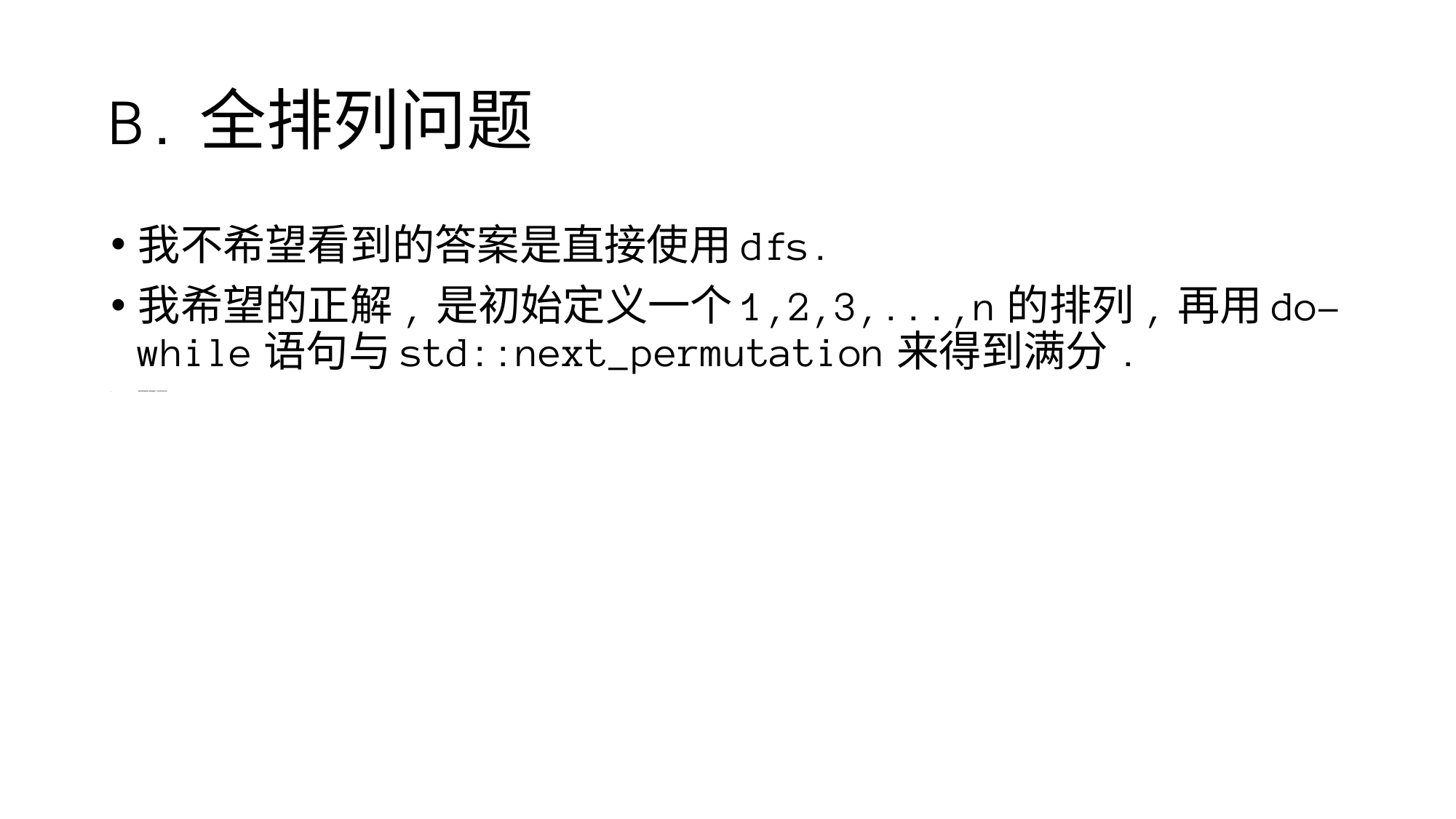

# B.全排列问题
我不希望看到的答案是直接使用dfs.
我希望的正解,是初始定义一个1,2,3,...,n的排列,再用do-while语句与std::next_permutation来得到满分.
我自然知道很多人都直接抄了之前写过的代码.